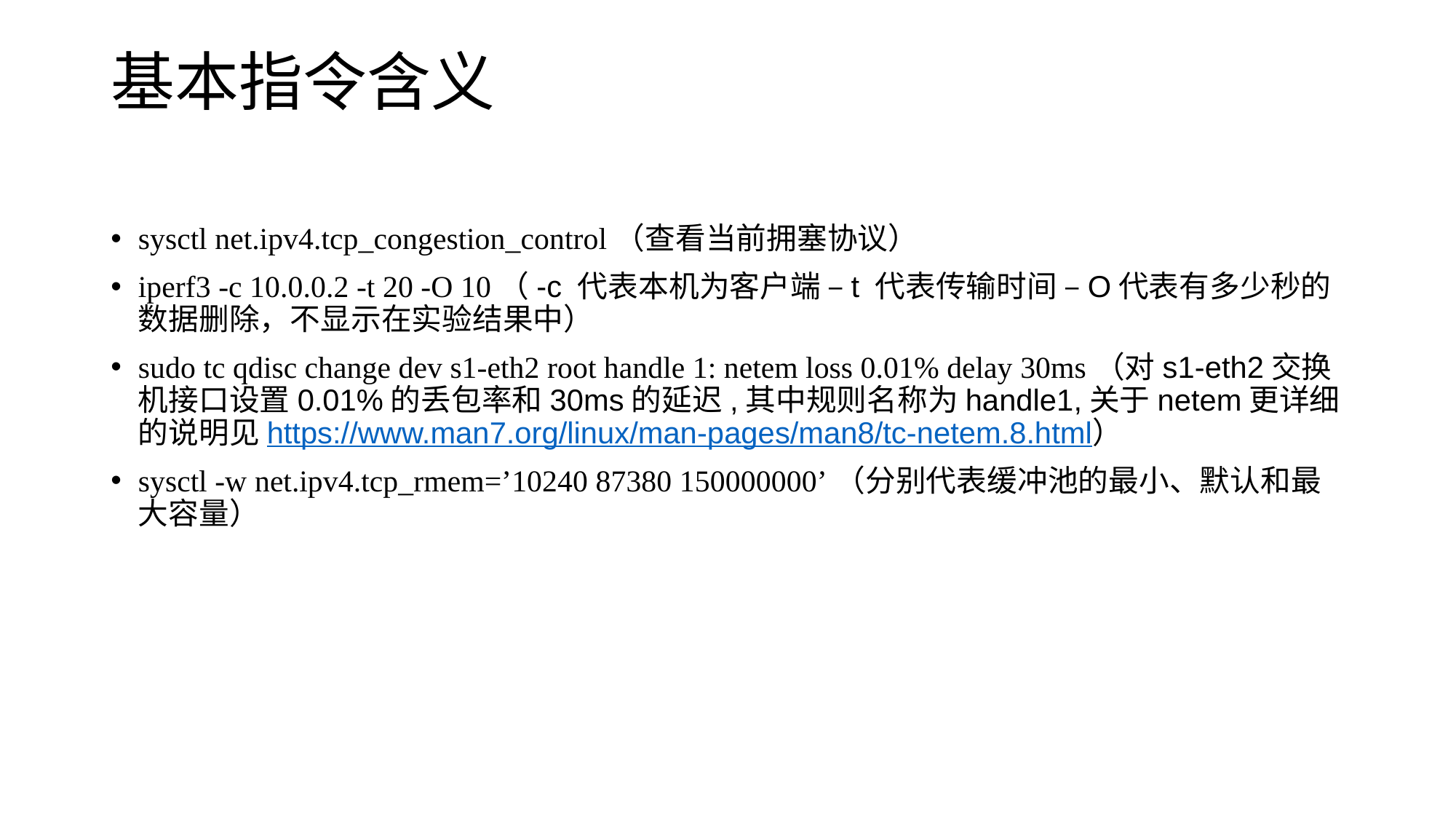

# 基本指令含义
sysctl net.ipv4.tcp_congestion_control（查看当前拥塞协议）
iperf3 -c 10.0.0.2 -t 20 -O 10（-c 代表本机为客户端 –t 代表传输时间 –O代表有多少秒的数据删除，不显示在实验结果中）
sudo tc qdisc change dev s1-eth2 root handle 1: netem loss 0.01% delay 30ms（对s1-eth2交换机接口设置0.01%的丢包率和30ms的延迟,其中规则名称为handle1,关于netem更详细的说明见https://www.man7.org/linux/man-pages/man8/tc-netem.8.html）
sysctl -w net.ipv4.tcp_rmem=’10240 87380 150000000’（分别代表缓冲池的最小、默认和最大容量）